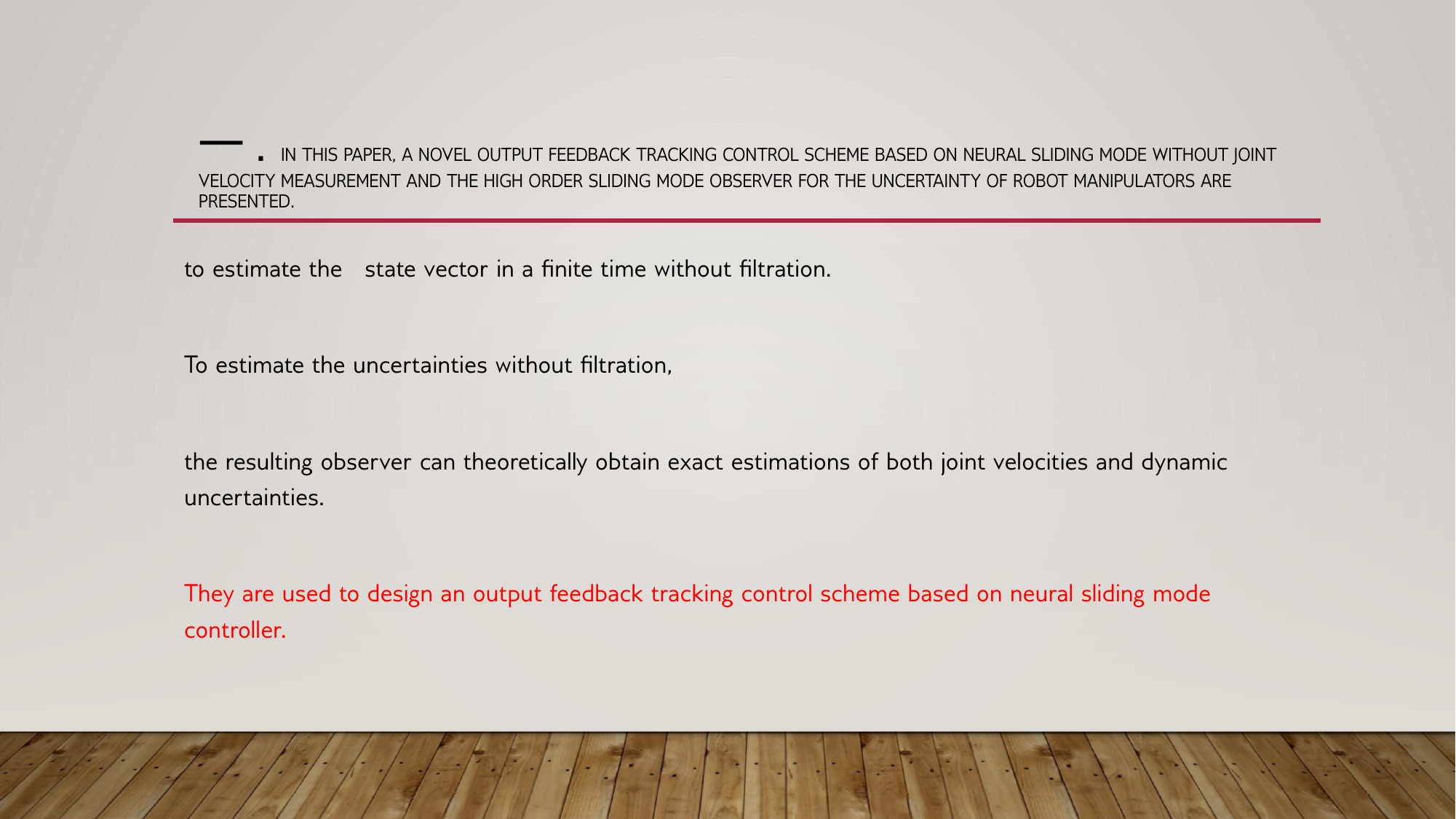

# 一. In this paper, a novel output feedback tracking control scheme based on neural sliding mode without joint velocity measurement and the high order sliding mode observer for the uncertainty of robot manipulators are presented.
to estimate the   state vector in a finite time without filtration.

To estimate the uncertainties without filtration,

the resulting observer can theoretically obtain exact estimations of both joint velocities and dynamic uncertainties.

They are used to design an output feedback tracking control scheme based on neural sliding mode controller.